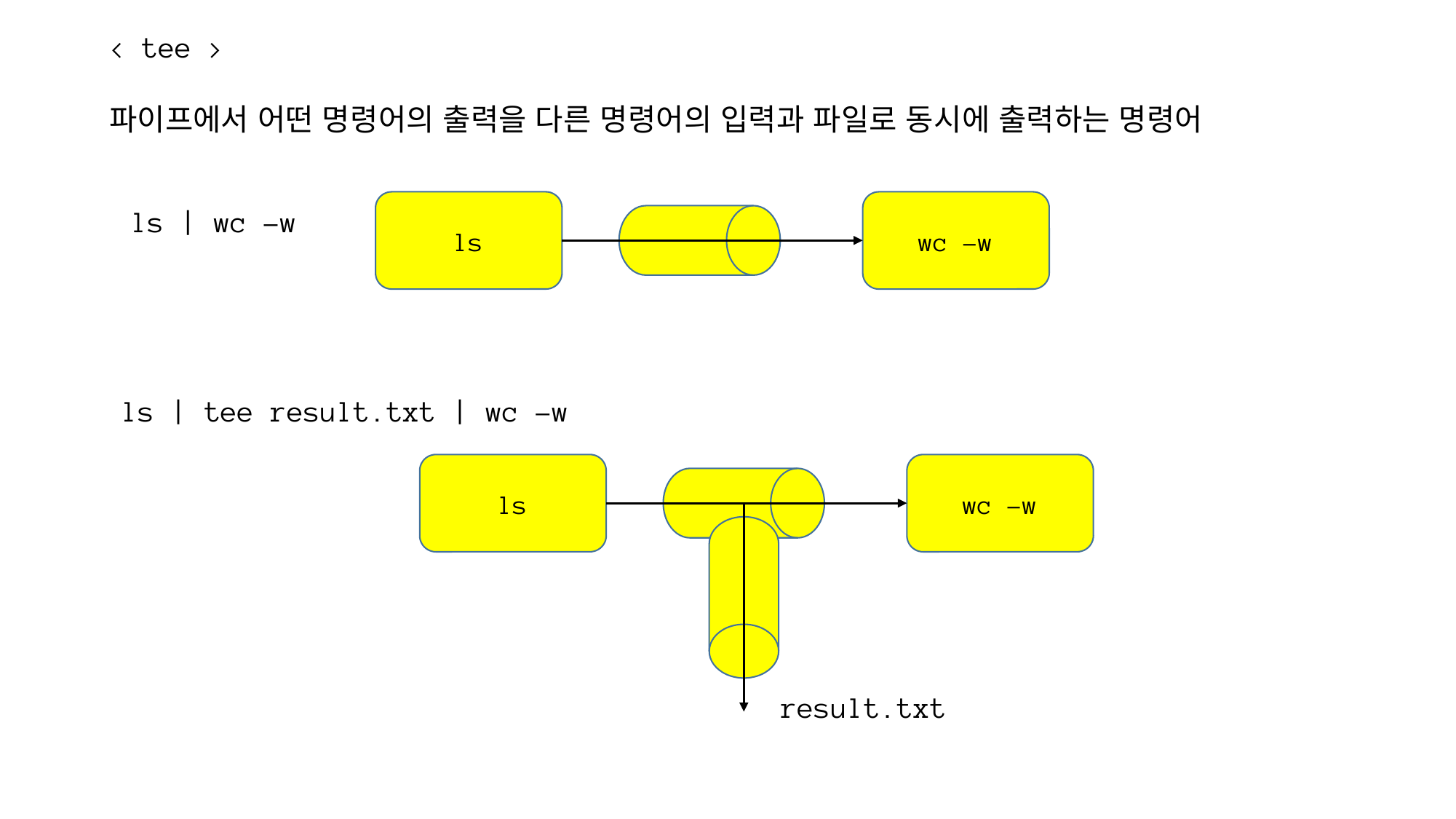

< tee >

파이프에서 어떤 명령어의 출력을 다른 명령어의 입력과 파일로 동시에 출력하는 명령어
ls
wc -w
ls | wc -w

ls | tee result.txt | wc -w
ls
wc -w

result.txt